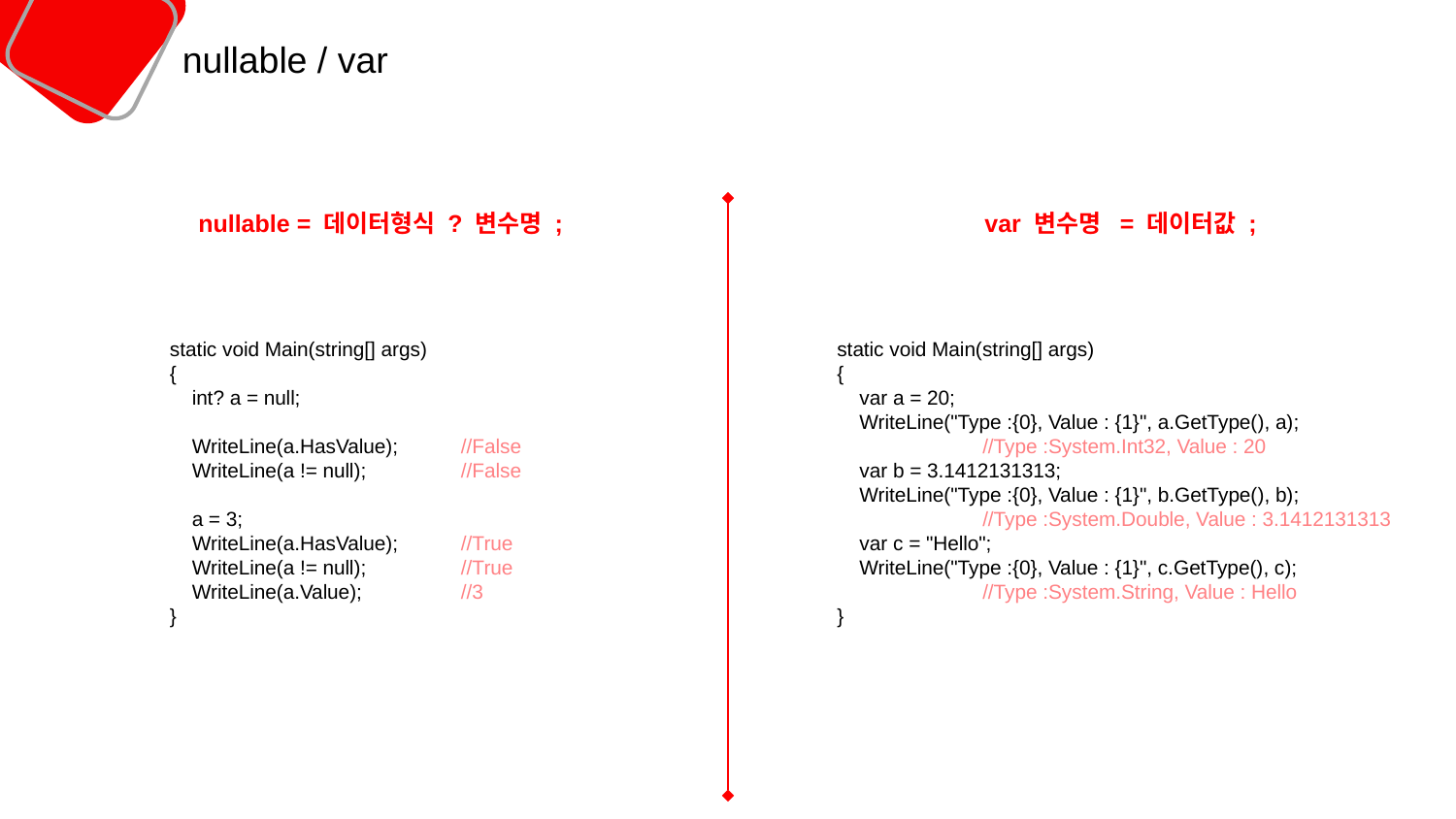

nullable / var
nullable = 데이터형식 ? 변수명 ;
var 변수명  = 데이터값 ;
static void Main(string[] args)
{
    int? a = null;

    WriteLine(a.HasValue);	//False
    WriteLine(a != null);	//False

    a = 3;
    WriteLine(a.HasValue);	//True
    WriteLine(a != null);	//True
    WriteLine(a.Value);	//3
}
static void Main(string[] args)
{
    var a = 20;
    WriteLine("Type :{0}, Value : {1}", a.GetType(), a);
	//Type :System.Int32, Value : 20
    var b = 3.1412131313;
    WriteLine("Type :{0}, Value : {1}", b.GetType(), b);
	//Type :System.Double, Value : 3.1412131313
    var c = "Hello";
    WriteLine("Type :{0}, Value : {1}", c.GetType(), c);
	//Type :System.String, Value : Hello
}